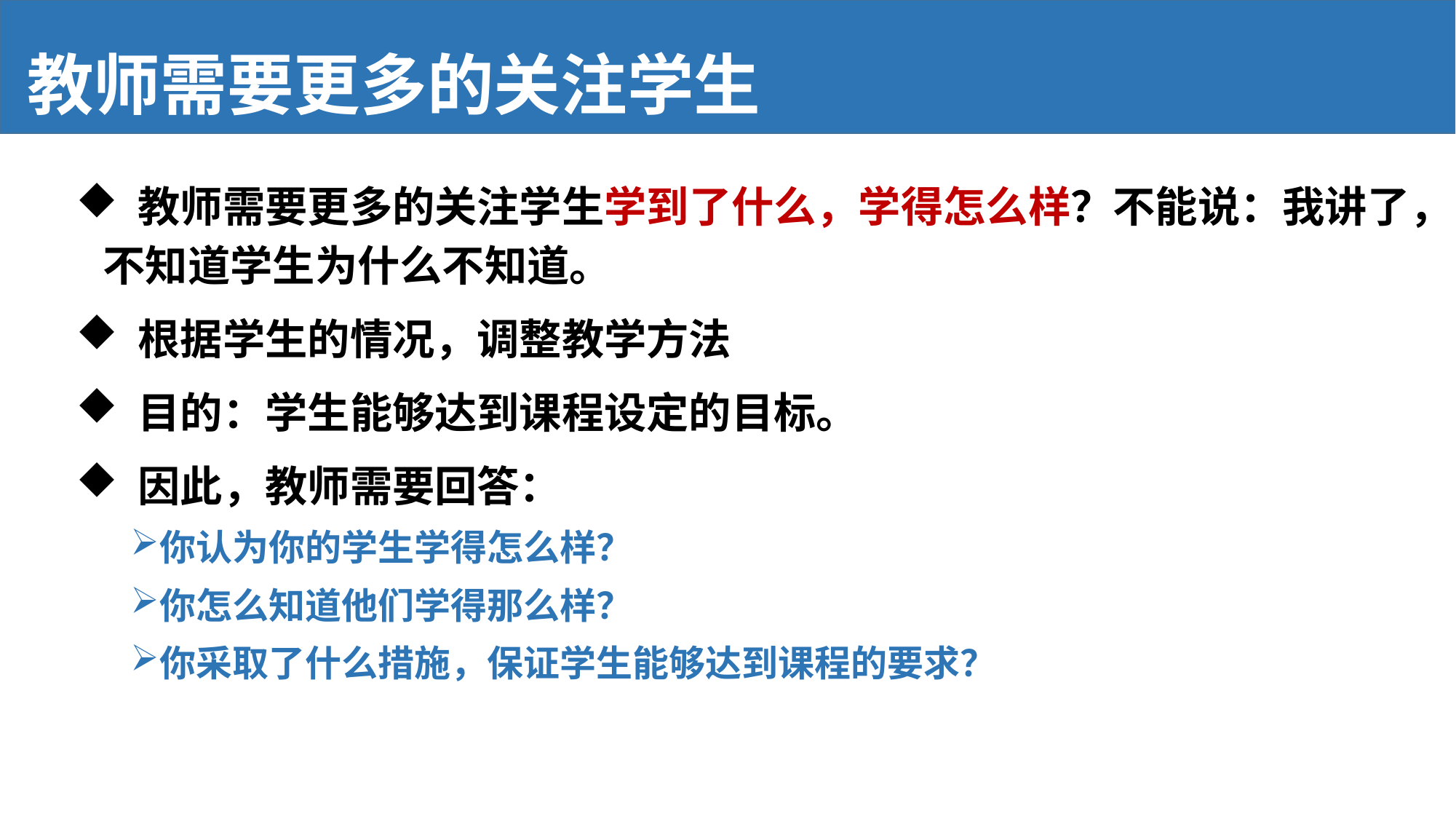

# 教师需要更多的关注学生
 教师需要更多的关注学生学到了什么，学得怎么样？不能说：我讲了，不知道学生为什么不知道。
 根据学生的情况，调整教学方法
 目的：学生能够达到课程设定的目标。
 因此，教师需要回答：
你认为你的学生学得怎么样？
你怎么知道他们学得那么样？
你采取了什么措施，保证学生能够达到课程的要求？